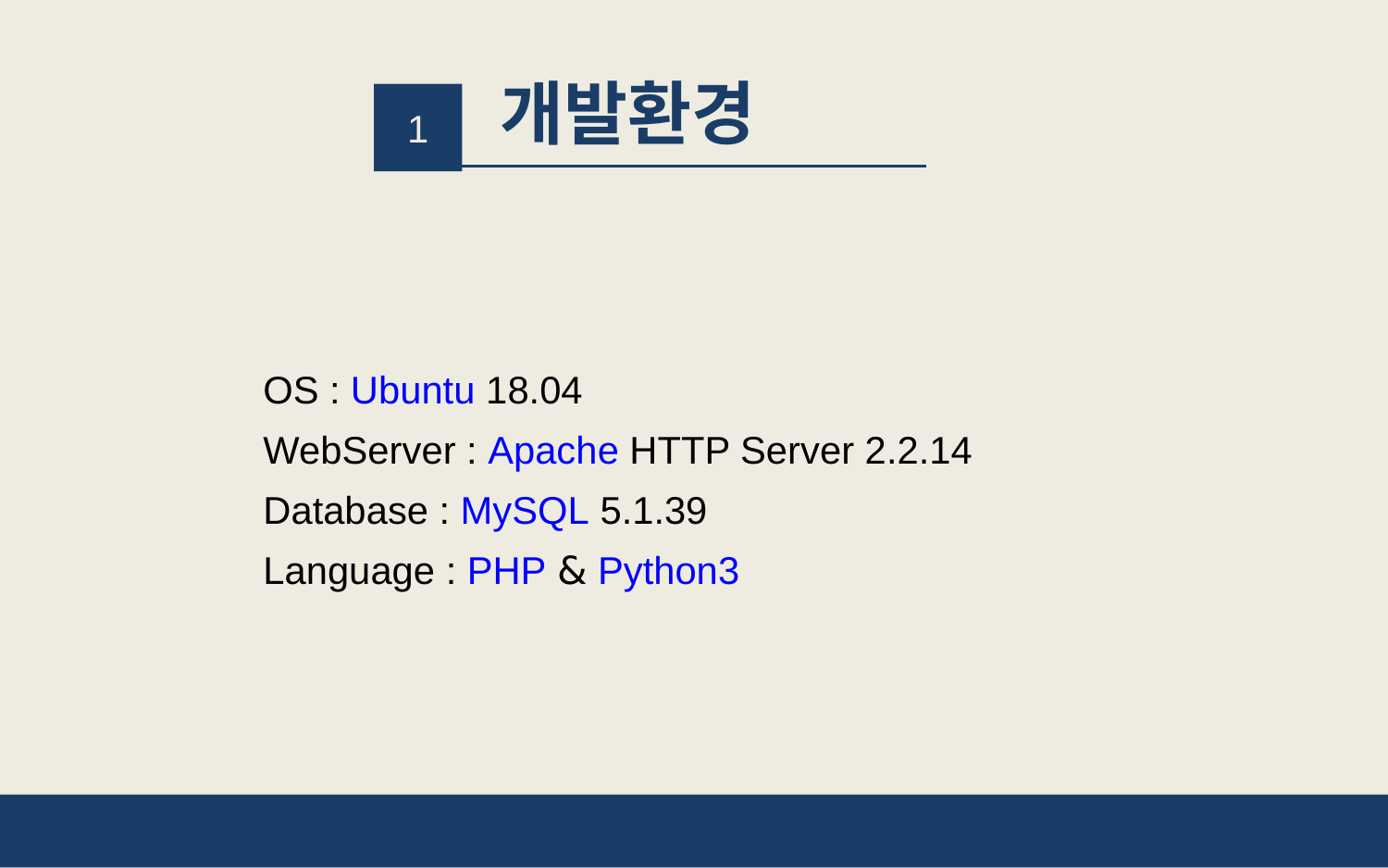

개발환경
1
 OS : Ubuntu 18.04
 WebServer : Apache HTTP Server 2.2.14
 Database : MySQL 5.1.39
 Language : PHP & Python3